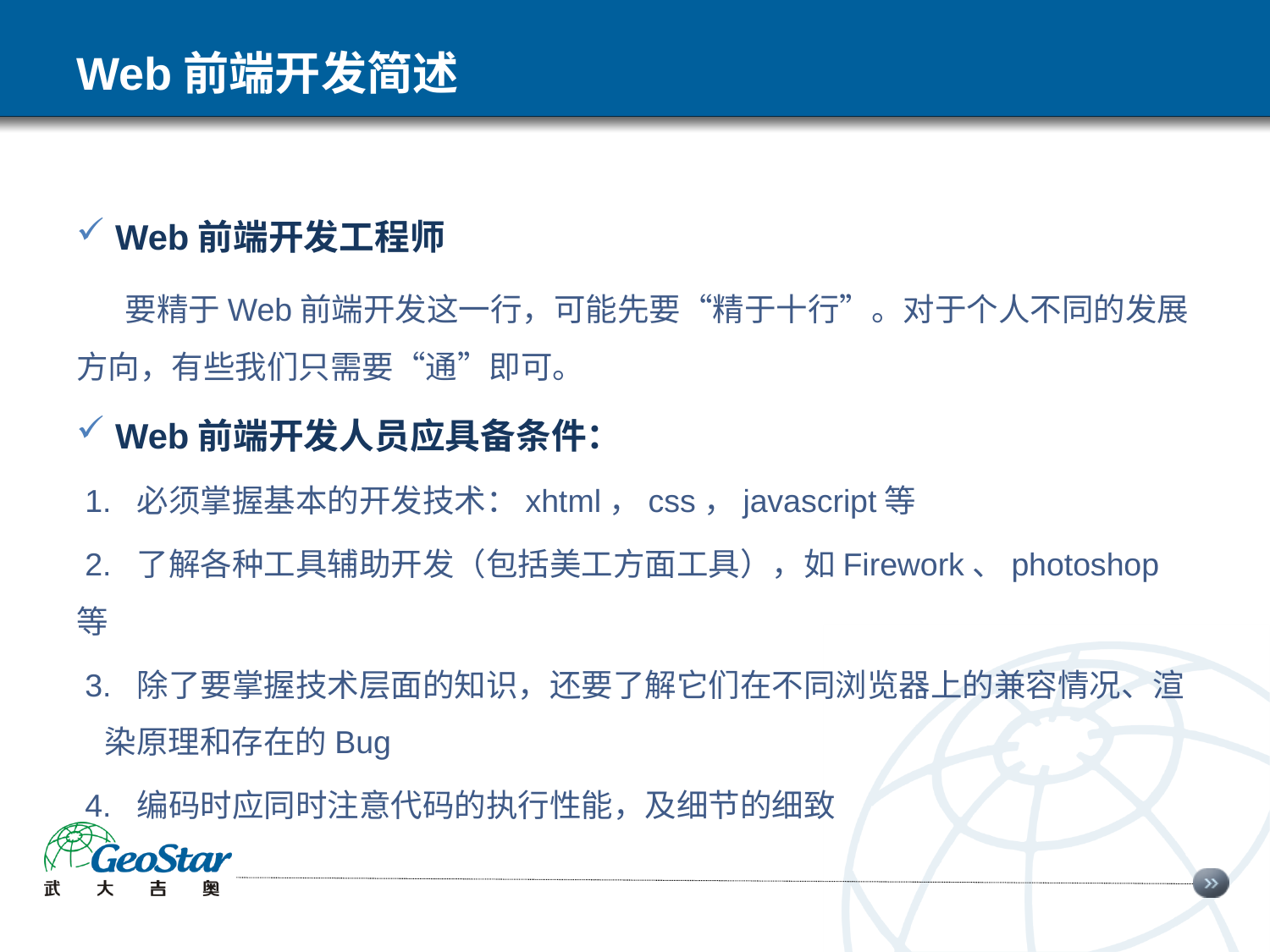

# Web前端开发简述
 Web前端开发工程师
     要精于Web前端开发这一行，可能先要“精于十行”。对于个人不同的发展方向，有些我们只需要“通”即可。
 Web前端开发人员应具备条件：
 1.  必须掌握基本的开发技术：xhtml，css，javascript等
 2.  了解各种工具辅助开发（包括美工方面工具），如Firework、photoshop等
 3.  除了要掌握技术层面的知识，还要了解它们在不同浏览器上的兼容情况、渲      染原理和存在的Bug
 4.  编码时应同时注意代码的执行性能，及细节的细致